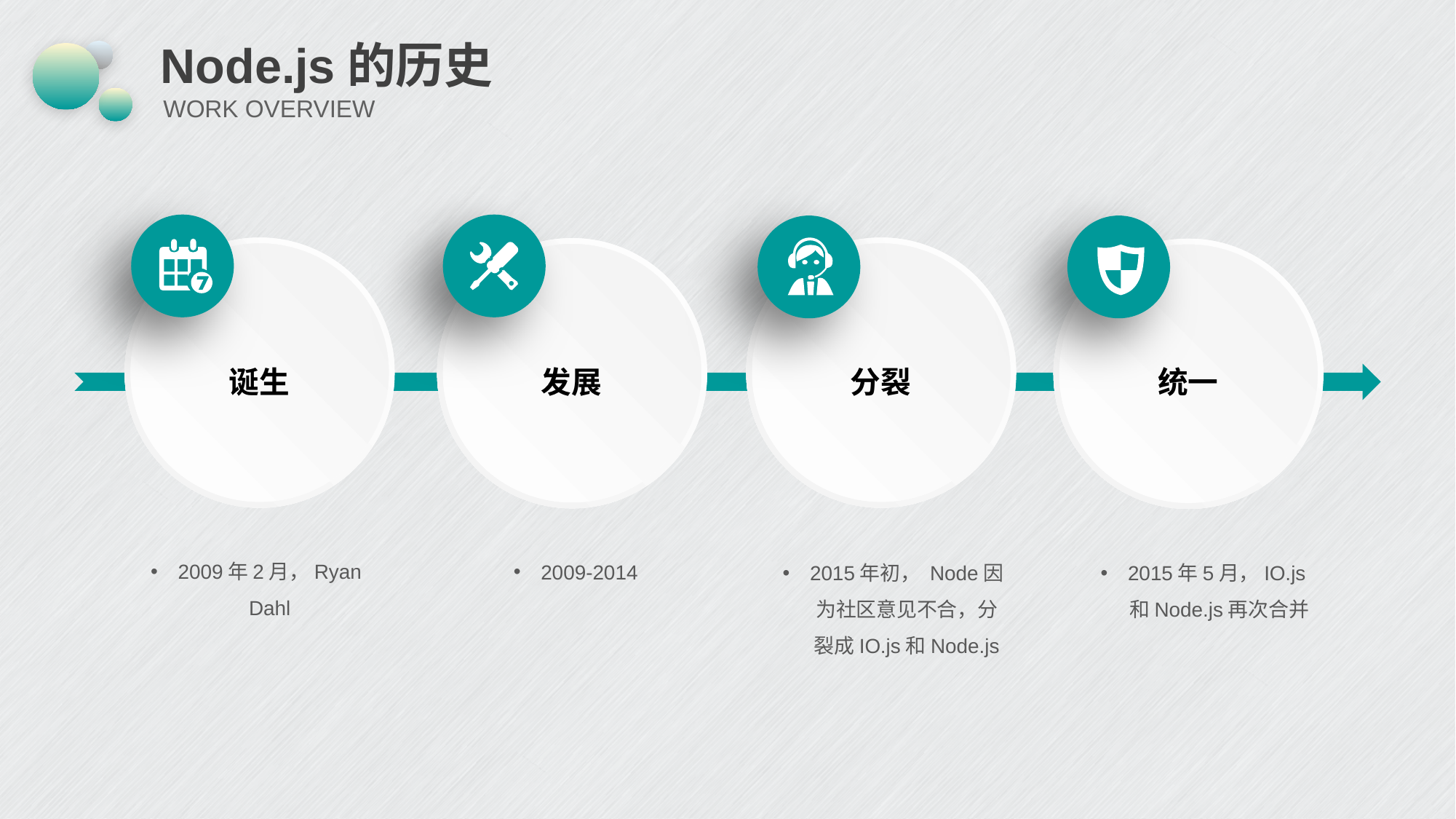

# Node.js的历史
WORK OVERVIEW

诞生

分裂

发展

统一

2009年2月，Ryan Dahl
2009-2014
2015年初， Node因为社区意见不合，分裂成IO.js和Node.js
2015年5月，IO.js和Node.js再次合并